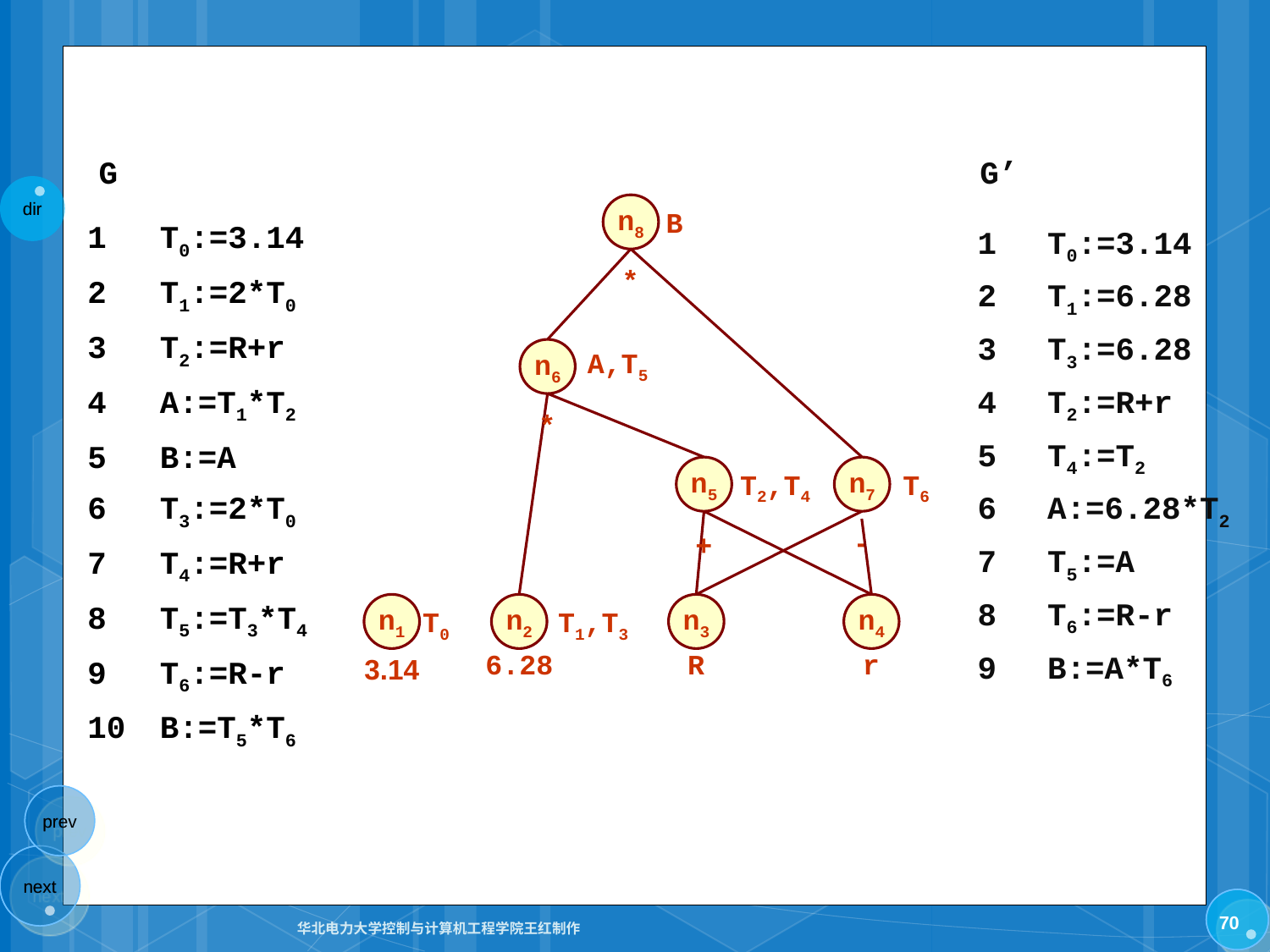

G
G’
n8
B
| 1 | T0:=3.14 |
| --- | --- |
| 2 | T1:=2\*T0 |
| 3 | T2:=R+r |
| 4 | A:=T1\*T2 |
| 5 | B:=A |
| 6 | T3:=2\*T0 |
| 7 | T4:=R+r |
| 8 | T5:=T3\*T4 |
| 9 | T6:=R-r |
| 10 | B:=T5\*T6 |
1
2
3
4
5
6
7
8
9
T0:=3.14
*
T1:=6.28
T3:=6.28
n6
A,T5
T2:=R+r
*
T4:=T2
n5
n7
T2,T4
T6
A:=6.28*T2
-
+
T5:=A
T6:=R-r
n1
n2
n3
n4
T0
T1,T3
B:=A*T6
6.28
R
r
3.14
70
华北电力大学控制与计算机工程学院王红制作